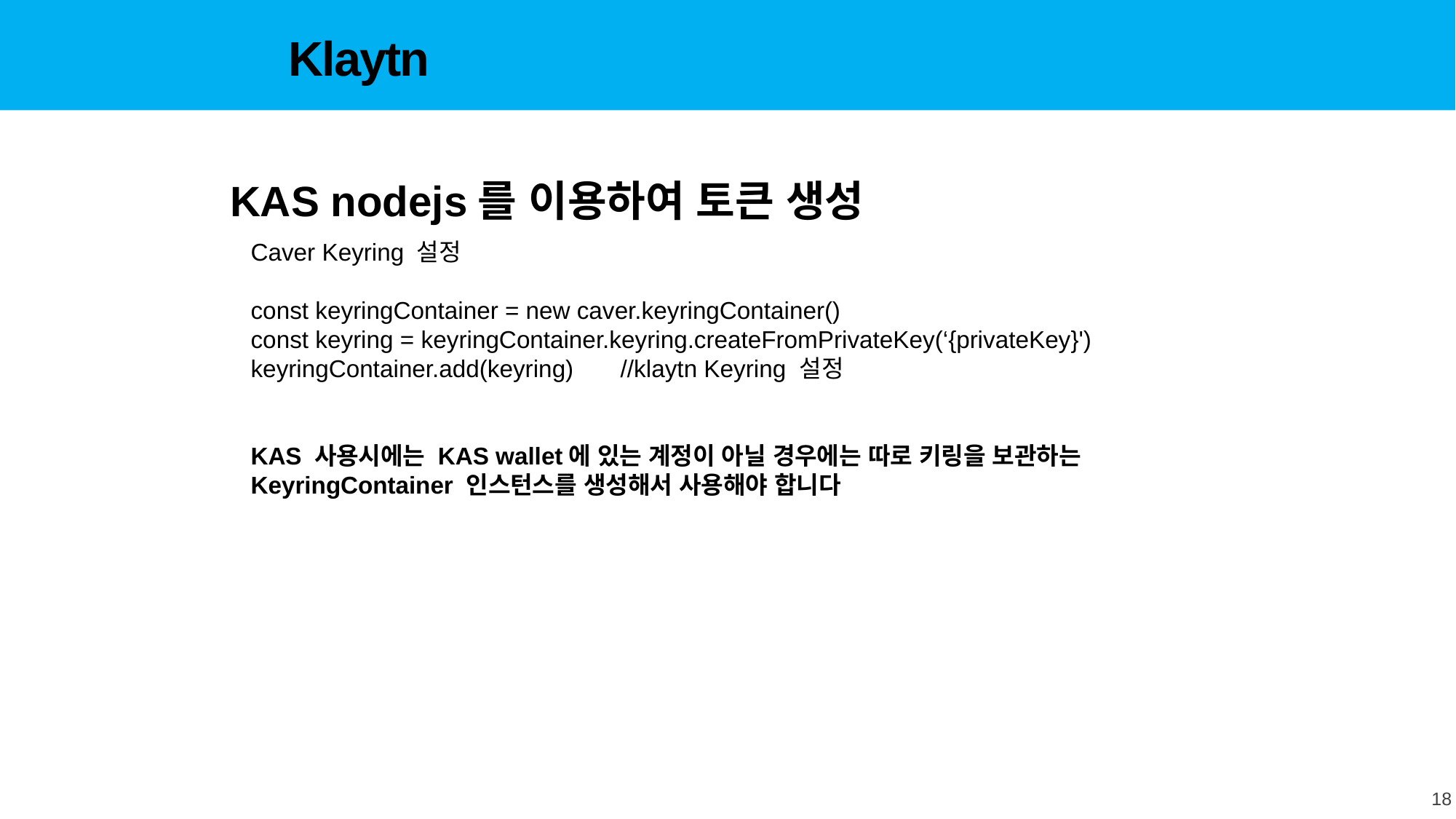

Klaytn
KAS nodejs를 이용하여 토큰 생성
Caver Keyring 설정

const keyringContainer = new caver.keyringContainer()
const keyring = keyringContainer.keyring.createFromPrivateKey(‘{privateKey}')
keyringContainer.add(keyring)       //klaytn Keyring 설정

KAS 사용시에는 KAS wallet에 있는 계정이 아닐 경우에는 따로 키링을 보관하는 KeyringContainer 인스턴스를 생성해서 사용해야 합니다